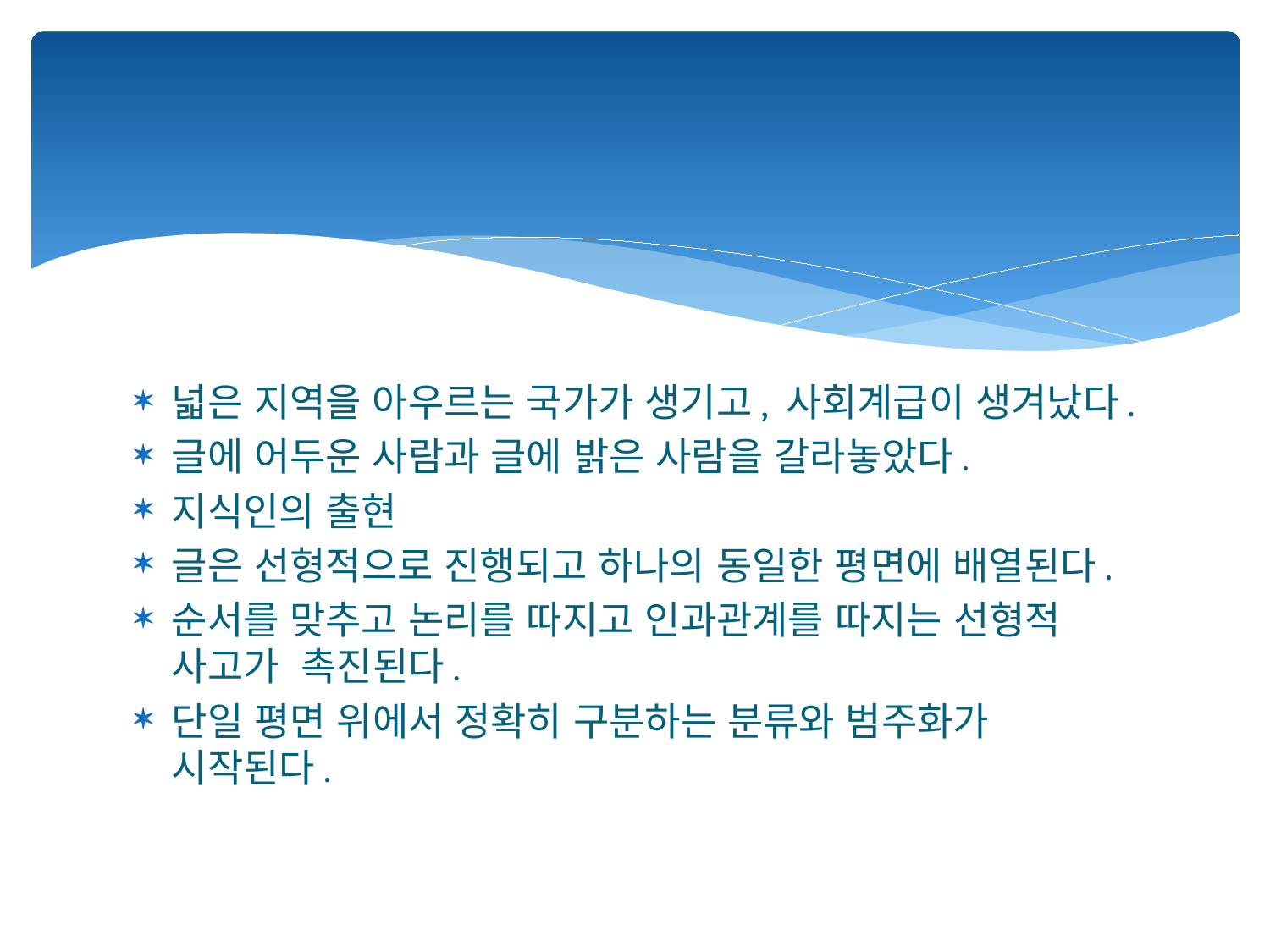

#
넓은 지역을 아우르는 국가가 생기고, 사회계급이 생겨났다.
글에 어두운 사람과 글에 밝은 사람을 갈라놓았다.
지식인의 출현
글은 선형적으로 진행되고 하나의 동일한 평면에 배열된다.
순서를 맞추고 논리를 따지고 인과관계를 따지는 선형적 사고가  촉진된다.
단일 평면 위에서 정확히 구분하는 분류와 범주화가 시작된다.